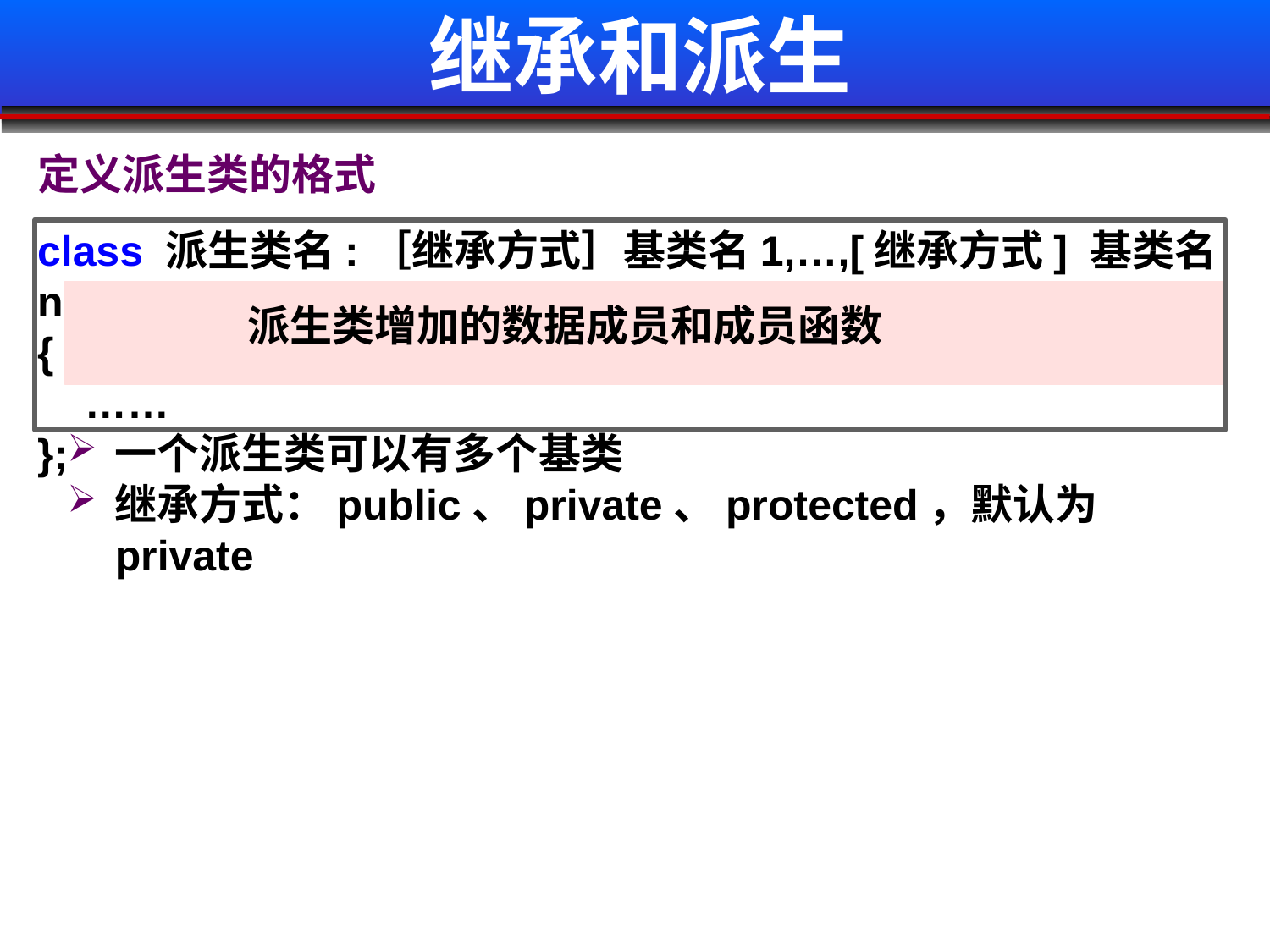

# 继承和派生

定义派生类的格式
class 派生类名:［继承方式］基类名1,…,[继承方式] 基类名n
{
    ……
};

派生类增加的数据成员和成员函数
一个派生类可以有多个基类
继承方式：public、private、protected，默认为private